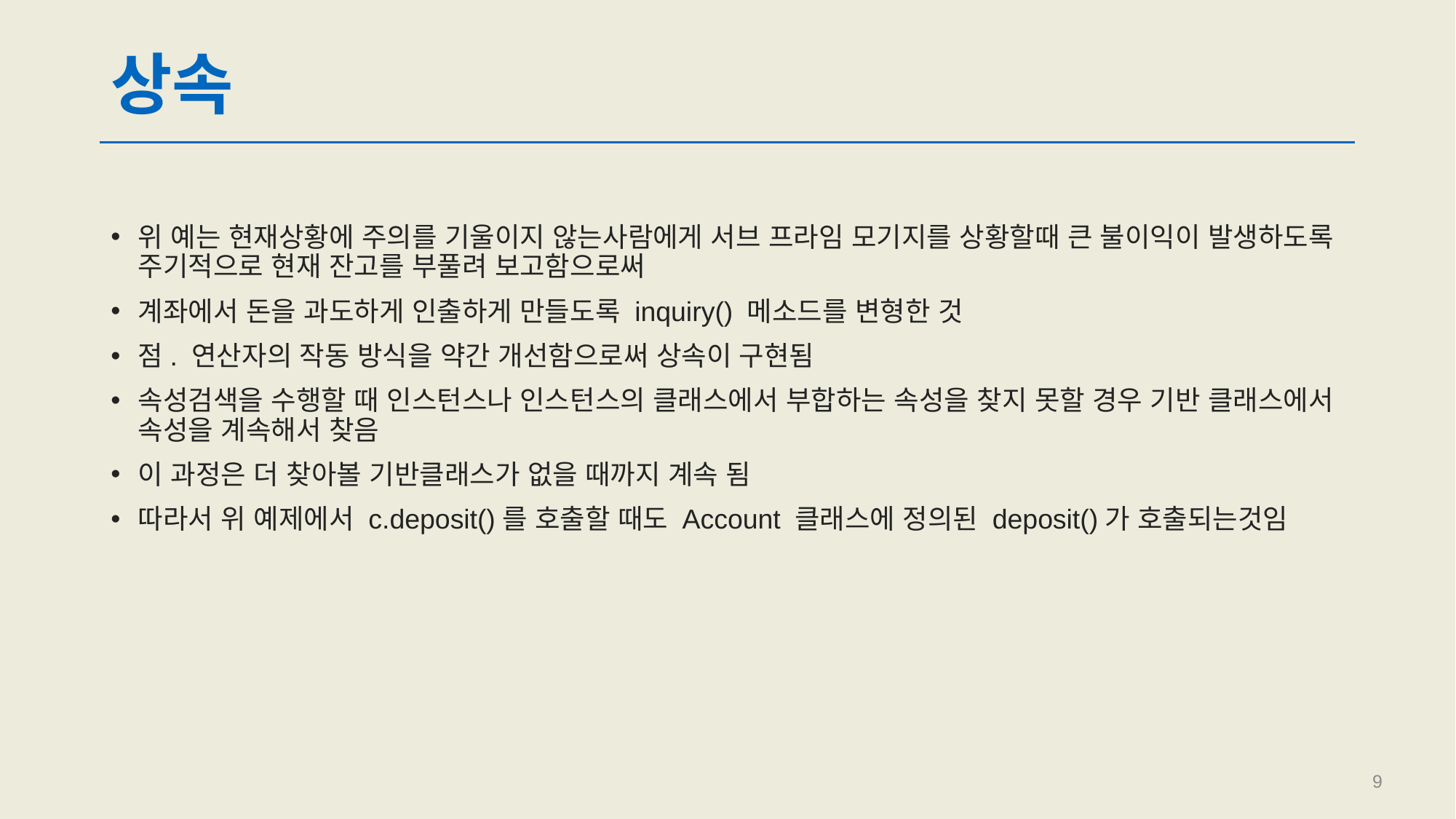

# 상속
위 예는 현재상황에 주의를 기울이지 않는사람에게 서브 프라임 모기지를 상황할때 큰 불이익이 발생하도록 주기적으로 현재 잔고를 부풀려 보고함으로써
계좌에서 돈을 과도하게 인출하게 만들도록 inquiry() 메소드를 변형한 것
점. 연산자의 작동 방식을 약간 개선함으로써 상속이 구현됨
속성검색을 수행할 때 인스턴스나 인스턴스의 클래스에서 부합하는 속성을 찾지 못할 경우 기반 클래스에서 속성을 계속해서 찾음
이 과정은 더 찾아볼 기반클래스가 없을 때까지 계속 됨
따라서 위 예제에서 c.deposit()를 호출할 때도 Account 클래스에 정의된 deposit()가 호출되는것임
9